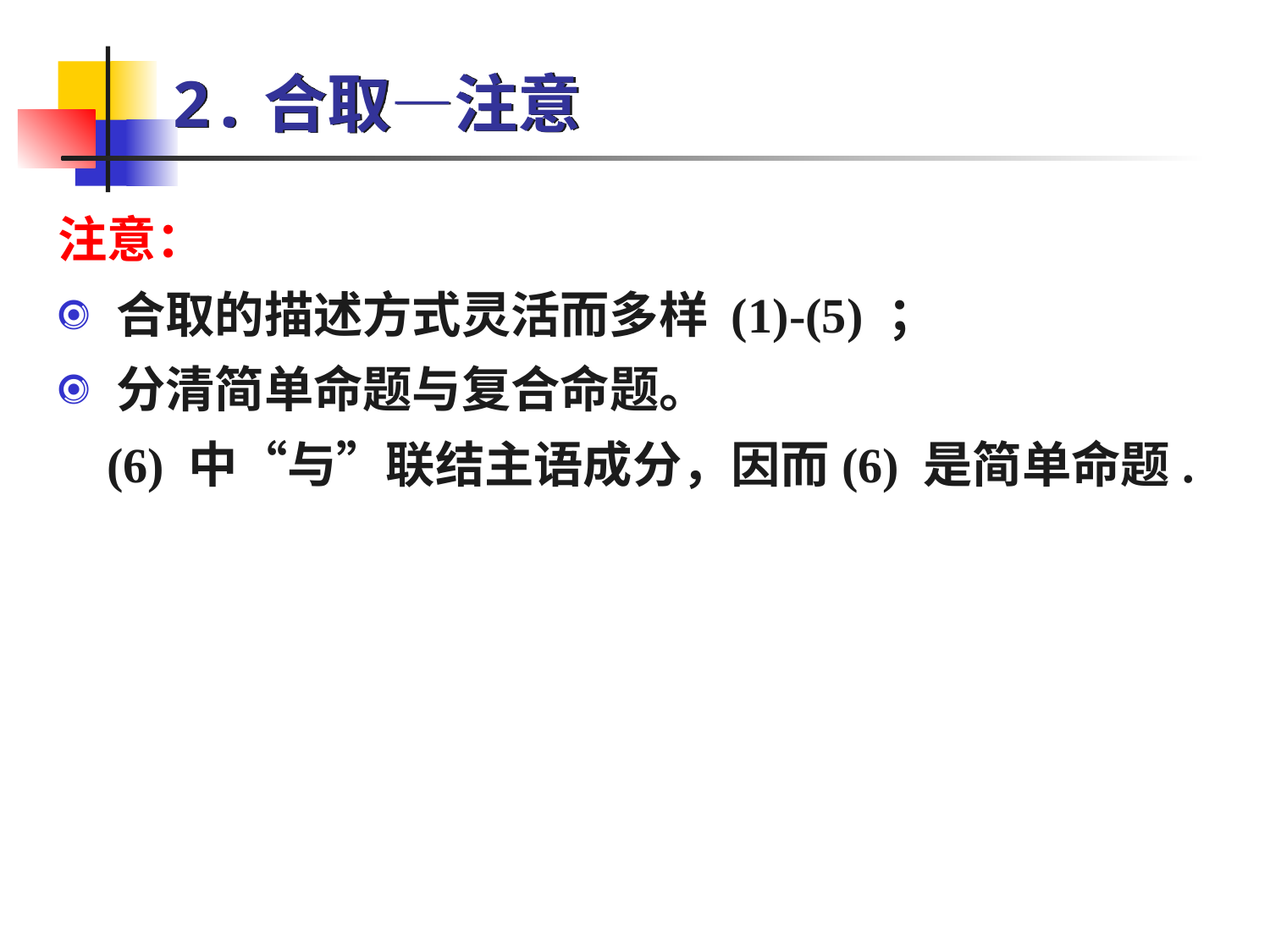

# 2.合取—注意
注意：
 合取的描述方式灵活而多样 (1)-(5) ；
 分清简单命题与复合命题。
    (6) 中“与”联结主语成分，因而(6) 是简单命题.